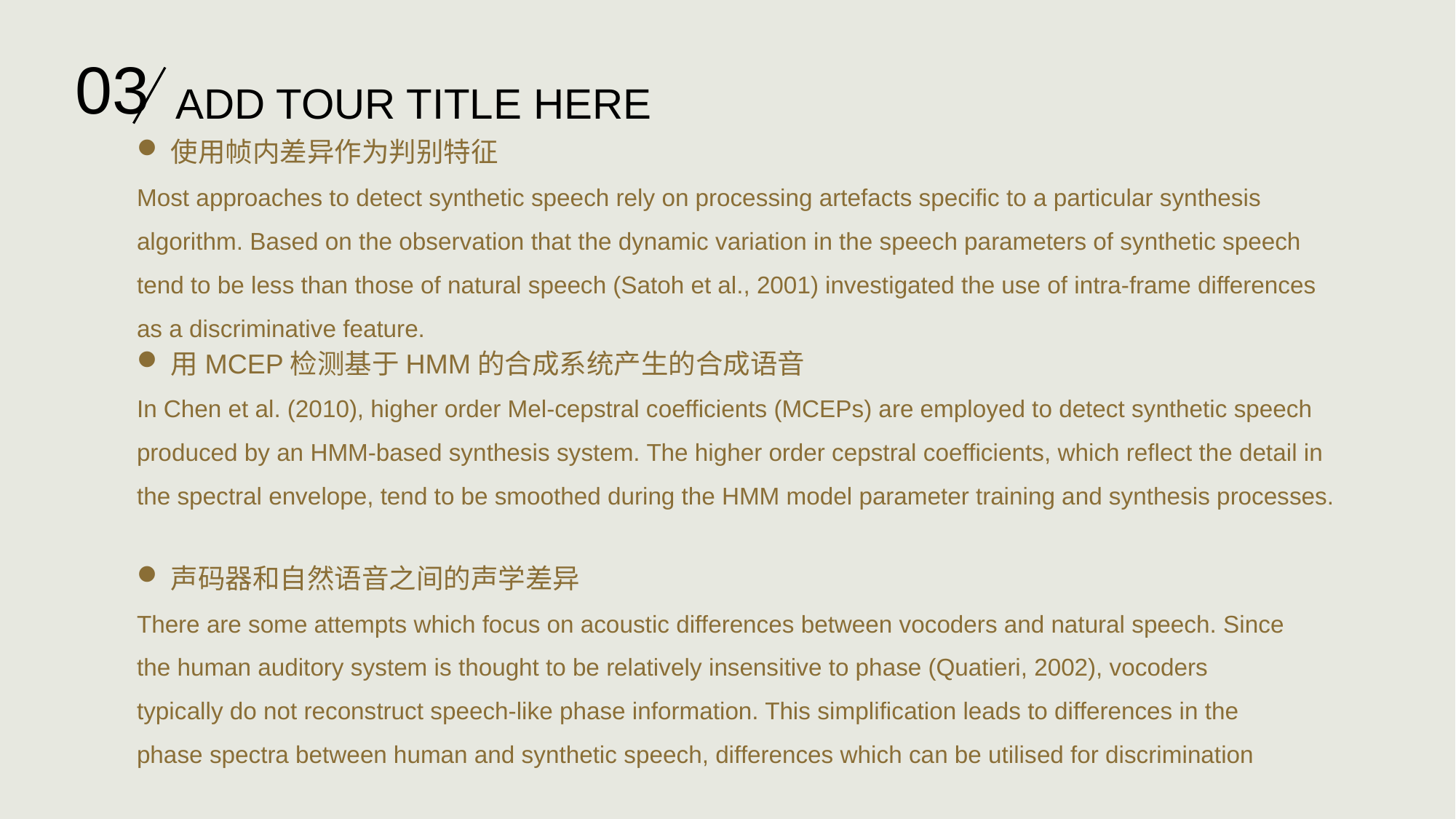

03
ADD TOUR TITLE HERE
使用帧内差异作为判别特征
Most approaches to detect synthetic speech rely on processing artefacts specific to a particular synthesis algorithm. Based on the observation that the dynamic variation in the speech parameters of synthetic speech tend to be less than those of natural speech (Satoh et al., 2001) investigated the use of intra-frame differences as a discriminative feature.
用MCEP检测基于HMM的合成系统产生的合成语音
In Chen et al. (2010), higher order Mel-cepstral coefficients (MCEPs) are employed to detect synthetic speech produced by an HMM-based synthesis system. The higher order cepstral coefficients, which reflect the detail in the spectral envelope, tend to be smoothed during the HMM model parameter training and synthesis processes.
声码器和自然语音之间的声学差异
There are some attempts which focus on acoustic differences between vocoders and natural speech. Since the human auditory system is thought to be relatively insensitive to phase (Quatieri, 2002), vocoders typically do not reconstruct speech-like phase information. This simplification leads to differences in the phase spectra between human and synthetic speech, differences which can be utilised for discrimination